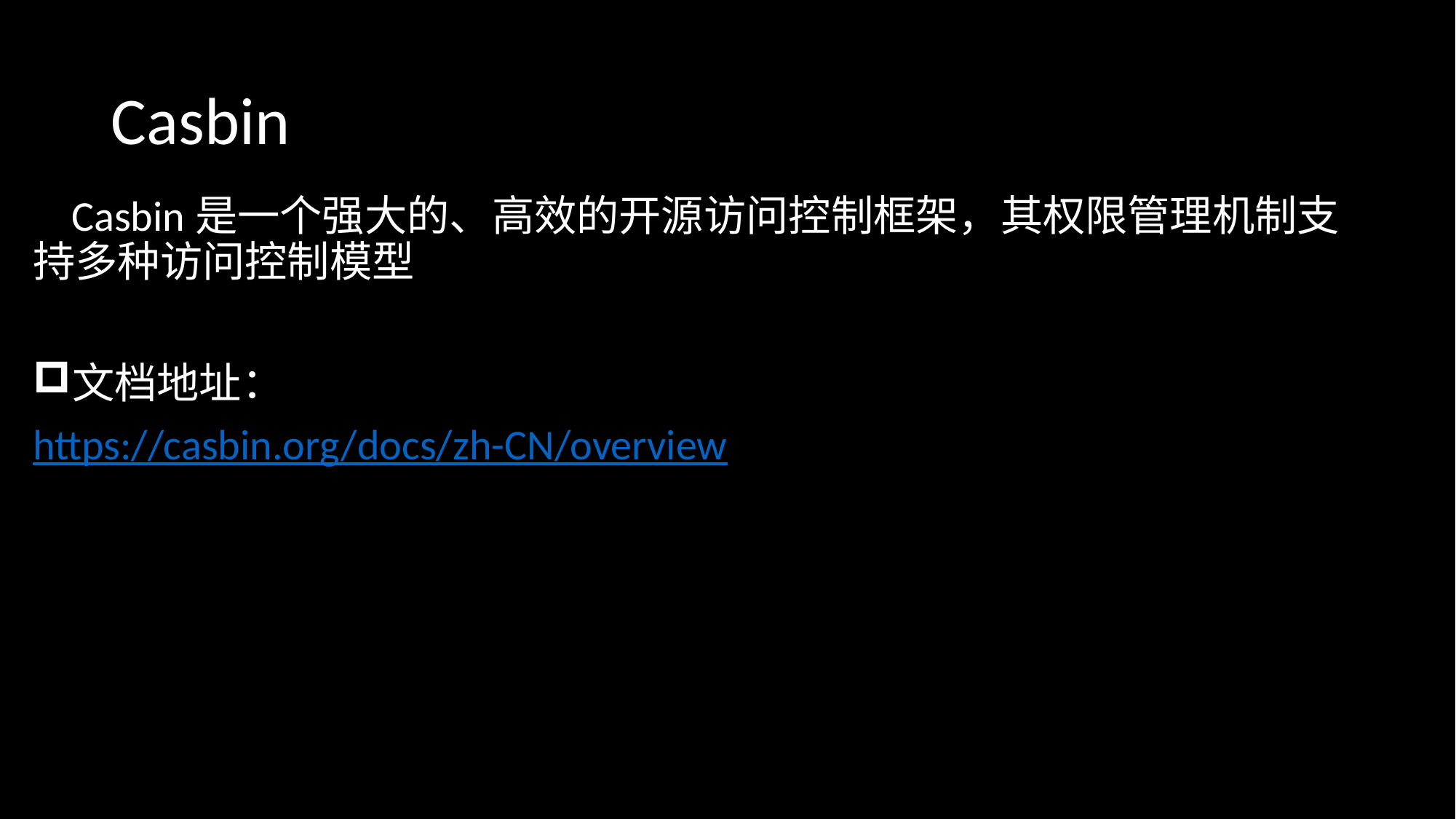

# Casbin
    Casbin是一个强大的、高效的开源访问控制框架，其权限管理机制支持多种访问控制模型

文档地址：
https://casbin.org/docs/zh-CN/overview